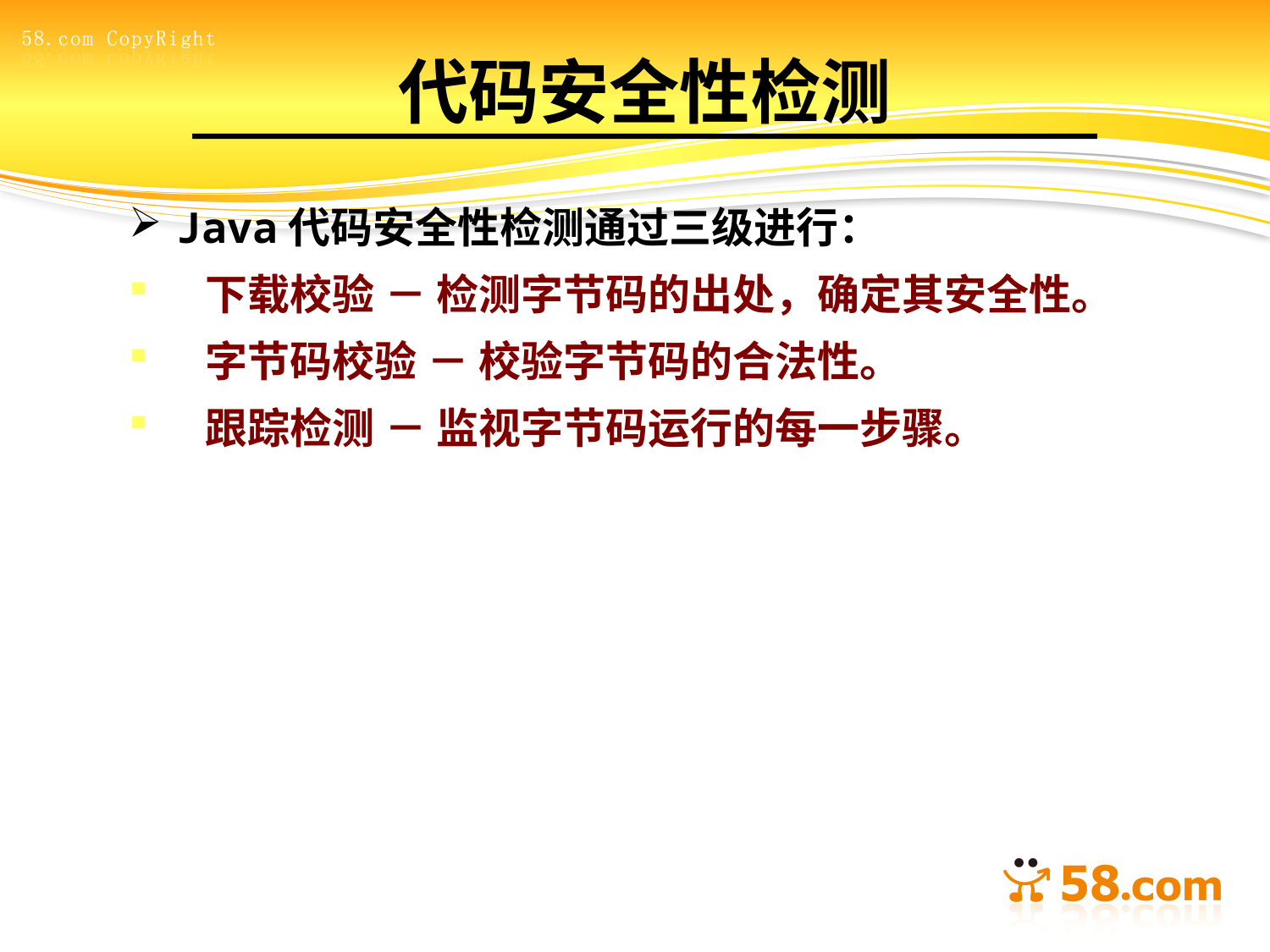

代码安全性检测
Java代码安全性检测通过三级进行：
  下载校验 － 检测字节码的出处，确定其安全性。
  字节码校验 － 校验字节码的合法性。
  跟踪检测 － 监视字节码运行的每一步骤。